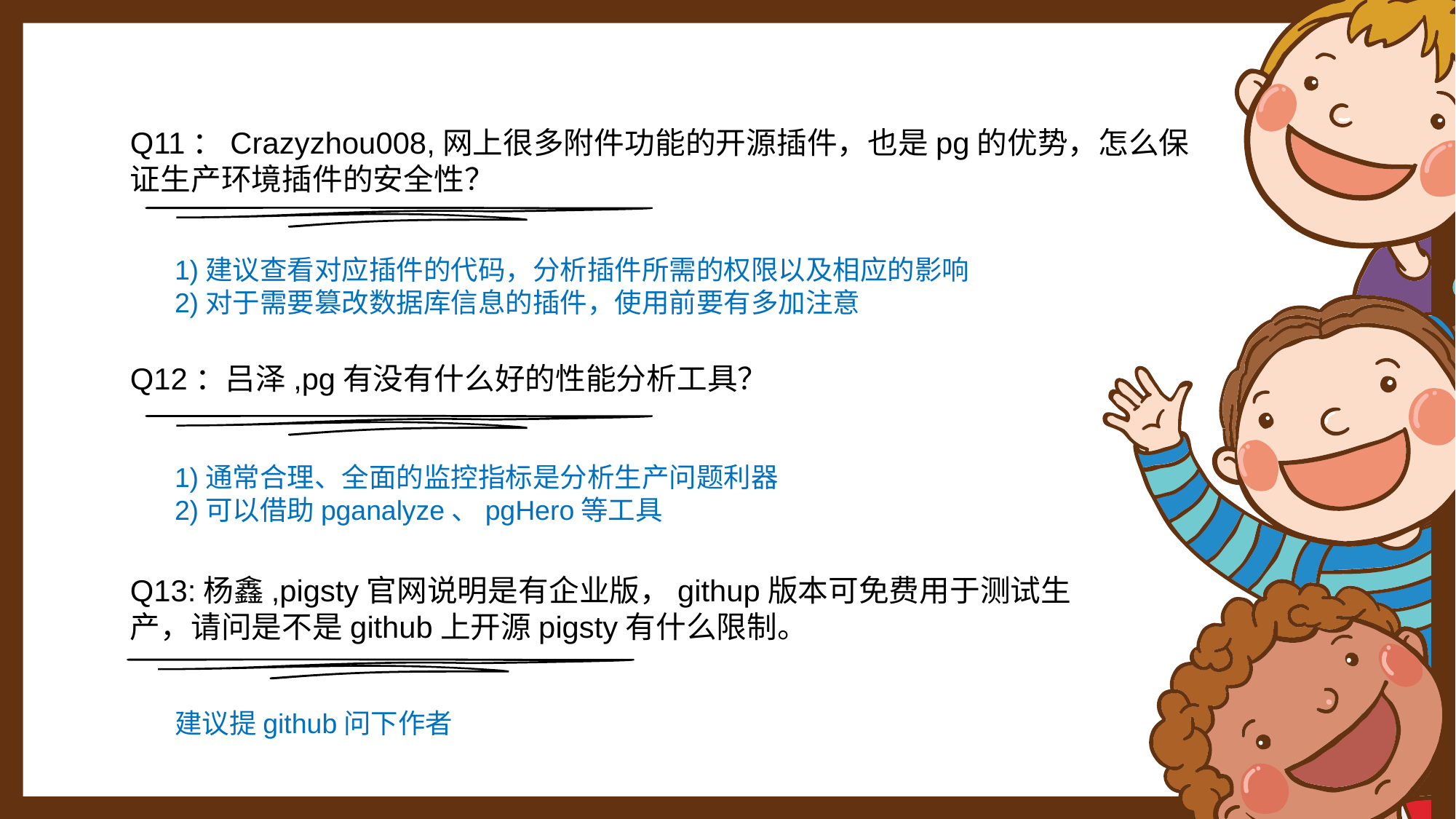

Q11：Crazyzhou008,网上很多附件功能的开源插件，也是pg的优势，怎么保证生产环境插件的安全性？

1)建议查看对应插件的代码，分析插件所需的权限以及相应的影响
2)对于需要篡改数据库信息的插件，使用前要有多加注意
Q12：吕泽,pg有没有什么好的性能分析工具？

1)通常合理、全面的监控指标是分析生产问题利器
2)可以借助pganalyze、pgHero等工具
Q13:杨鑫,pigsty官网说明是有企业版，githup版本可免费用于测试生产，请问是不是github上开源pigsty有什么限制。

建议提github问下作者